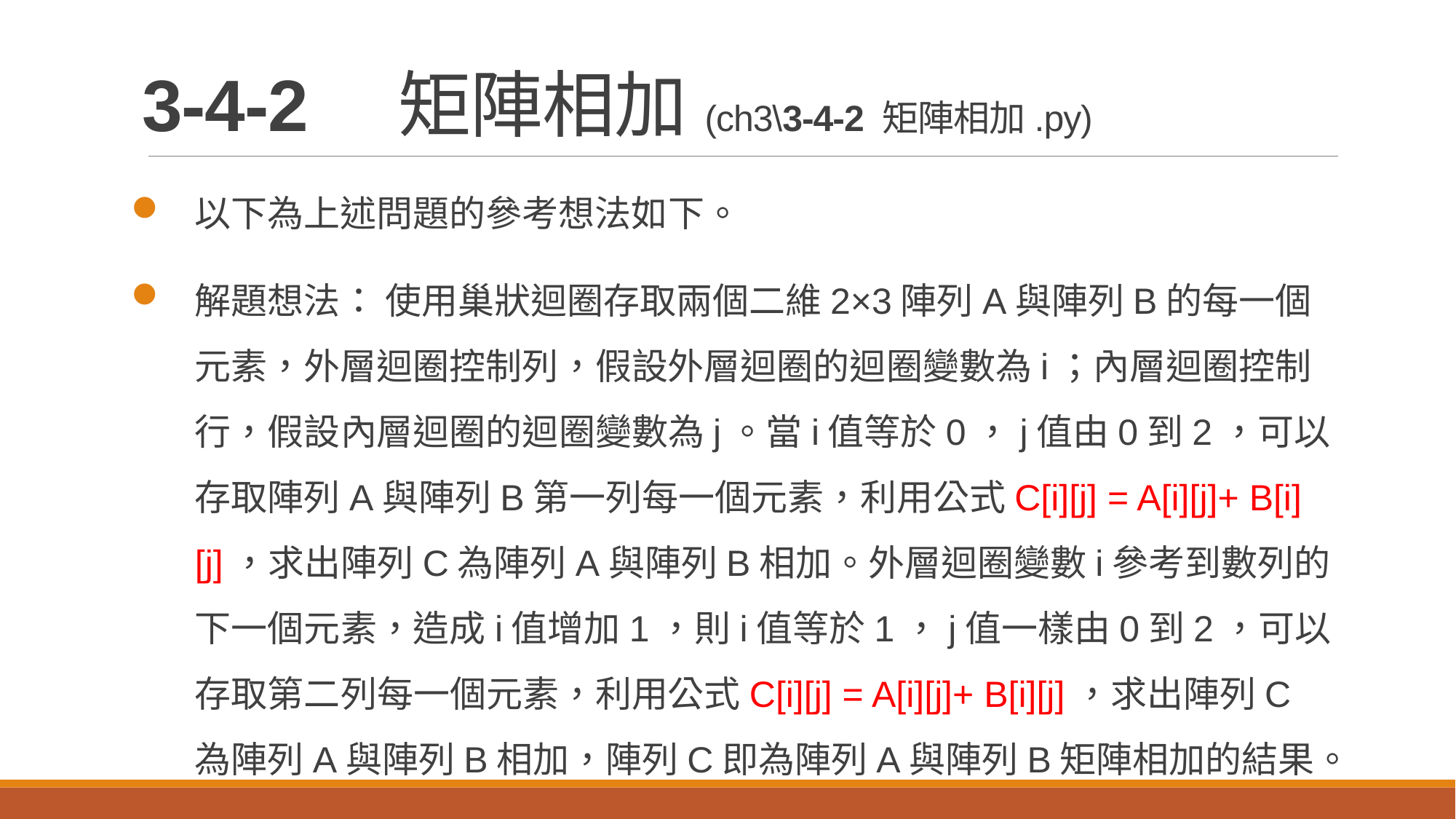

# 3-4-2　矩陣相加(ch3\3-4-2 矩陣相加.py)
以下為上述問題的參考想法如下。
解題想法： 使用巢狀迴圈存取兩個二維2×3陣列A與陣列B的每一個元素，外層迴圈控制列，假設外層迴圈的迴圈變數為i；內層迴圈控制行，假設內層迴圈的迴圈變數為j。當i值等於0，j值由0到2，可以存取陣列A與陣列B第一列每一個元素，利用公式C[i][j] = A[i][j]+ B[i][j]，求出陣列C為陣列A與陣列B相加。外層迴圈變數i參考到數列的下一個元素，造成i值增加1，則i值等於1，j值一樣由0到2，可以存取第二列每一個元素，利用公式C[i][j] = A[i][j]+ B[i][j]，求出陣列C為陣列A與陣列B相加，陣列C即為陣列A與陣列B矩陣相加的結果。